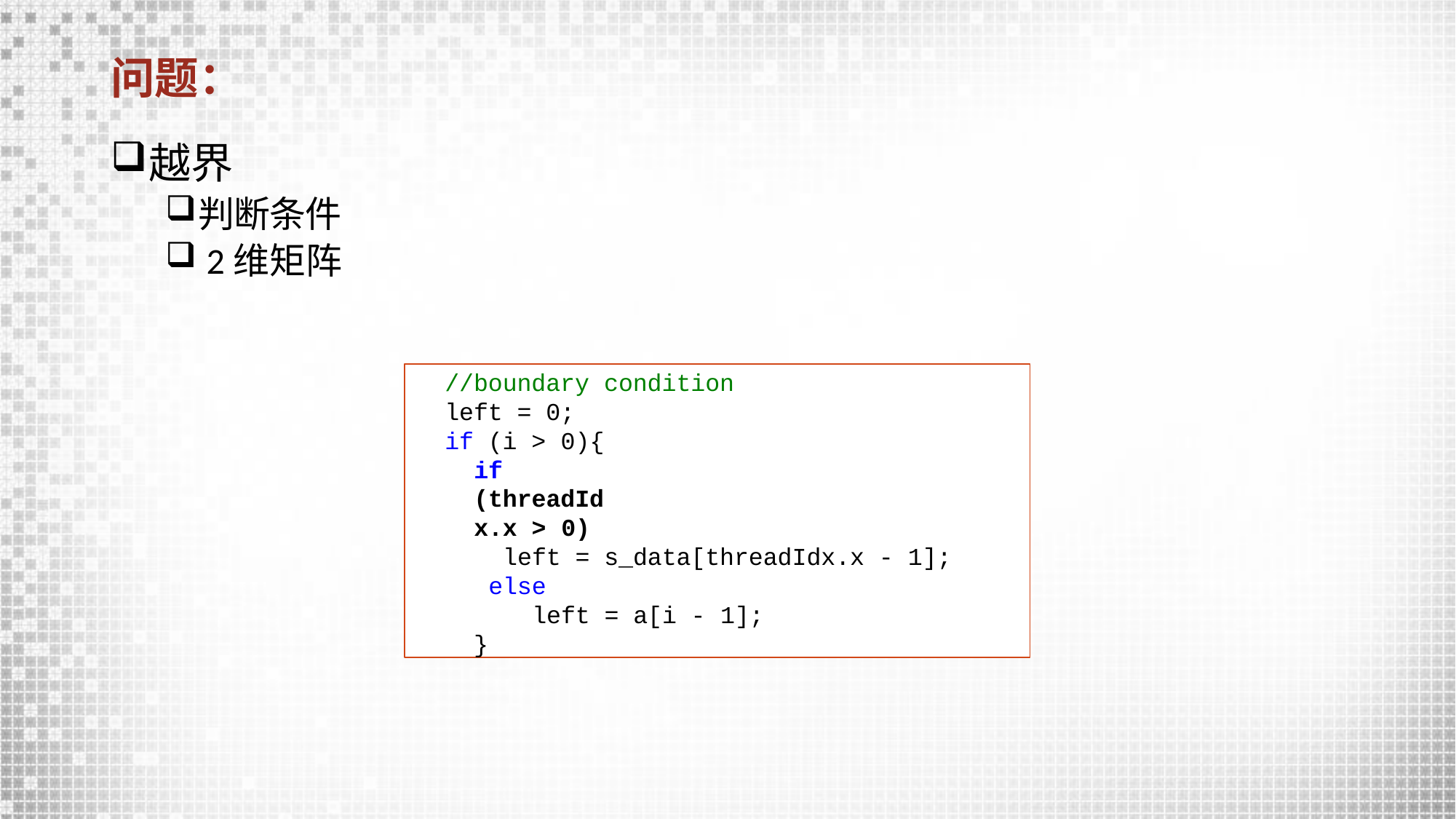

# 问题：
越界
判断条件
 2维矩阵
//boundary condition
left = 0;  if (i > 0){
if (threadIdx.x > 0)
left = s_data[threadIdx.x - 1];  else
left = a[i - 1];
}